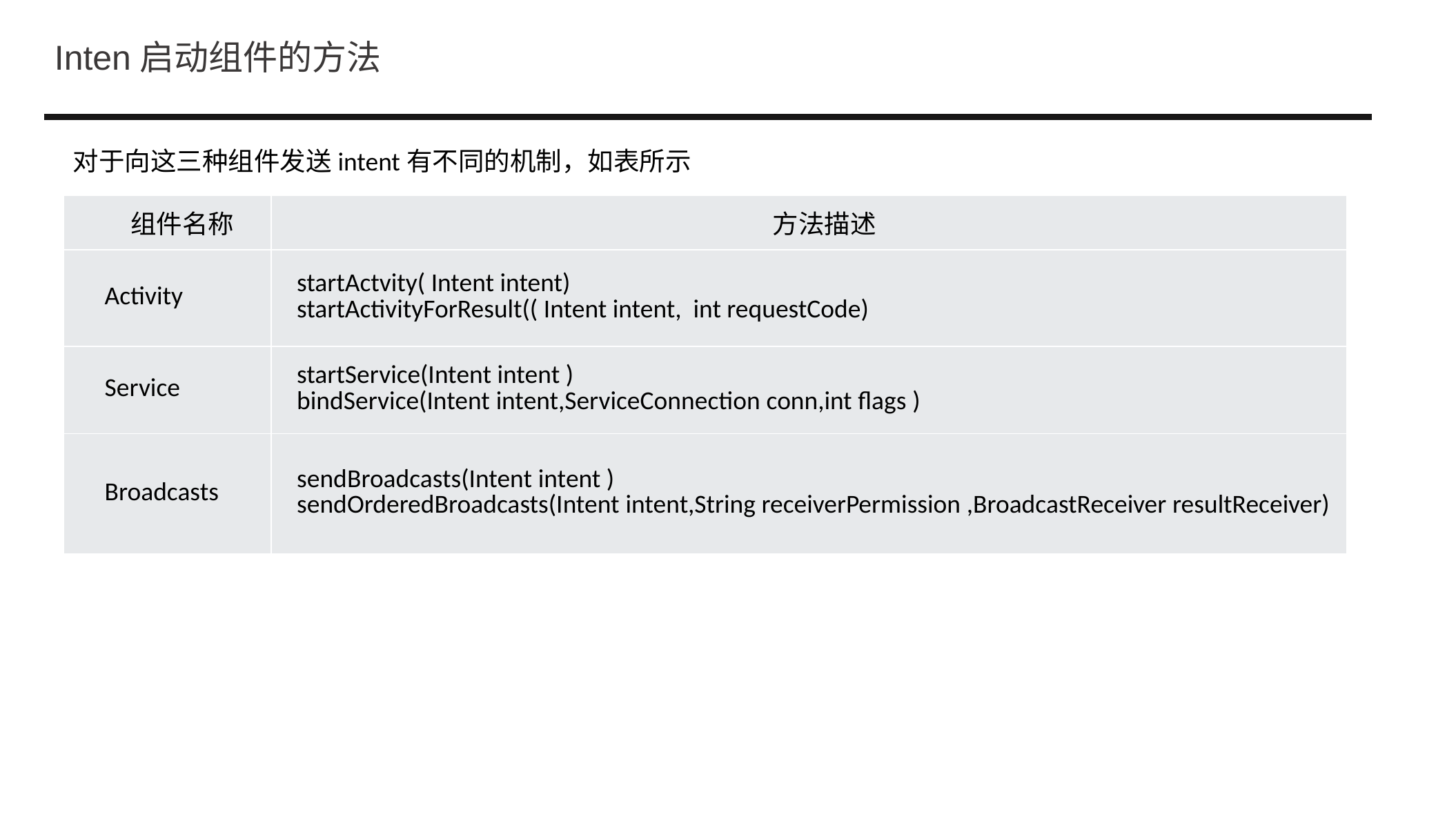

Inten启动组件的方法
对于向这三种组件发送intent有不同的机制，如表所示
| 组件名称 | 方法描述 |
| --- | --- |
| Activity | startActvity( Intent intent) startActivityForResult(( Intent intent, int requestCode) |
| Service | startService(Intent intent ) bindService(Intent intent,ServiceConnection conn,int flags ) |
| Broadcasts | sendBroadcasts(Intent intent ) sendOrderedBroadcasts(Intent intent,String receiverPermission ,BroadcastReceiver resultReceiver) |